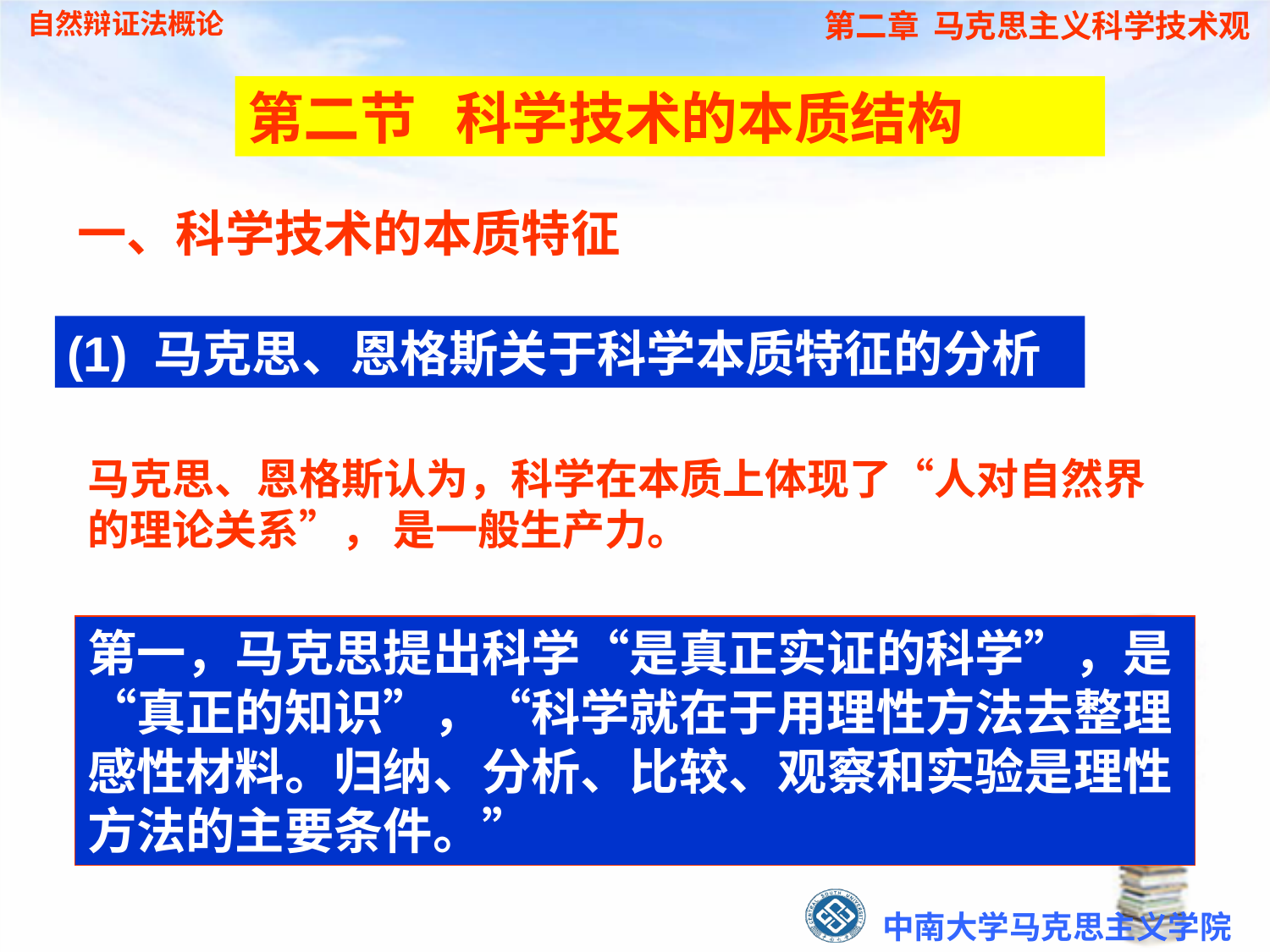

第二节   科学技术的本质结构
一、科学技术的本质特征
(1) 马克思、恩格斯关于科学本质特征的分析
马克思、恩格斯认为，科学在本质上体现了“人对自然界的理论关系”， 是一般生产力。
第一，马克思提出科学“是真正实证的科学”，是“真正的知识”，“科学就在于用理性方法去整理感性材料。归纳、分析、比较、观察和实验是理性方法的主要条件。”